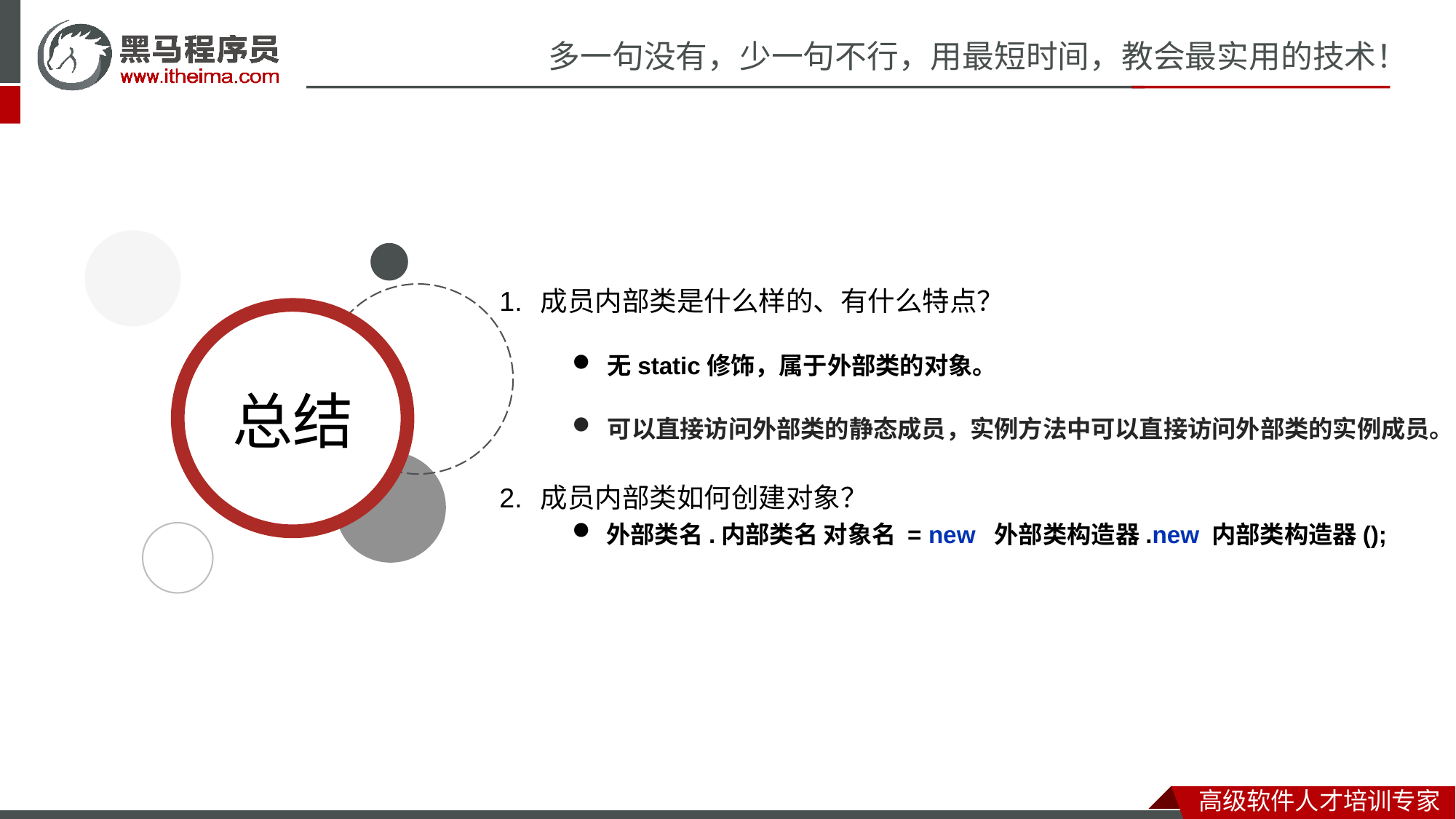

成员内部类是什么样的、有什么特点？
 无static修饰，属于外部类的对象。
 可以直接访问外部类的静态成员，实例方法中可以直接访问外部类的实例成员。
成员内部类如何创建对象？
外部类名.内部类名 对象名 = new  外部类构造器.new 内部类构造器();